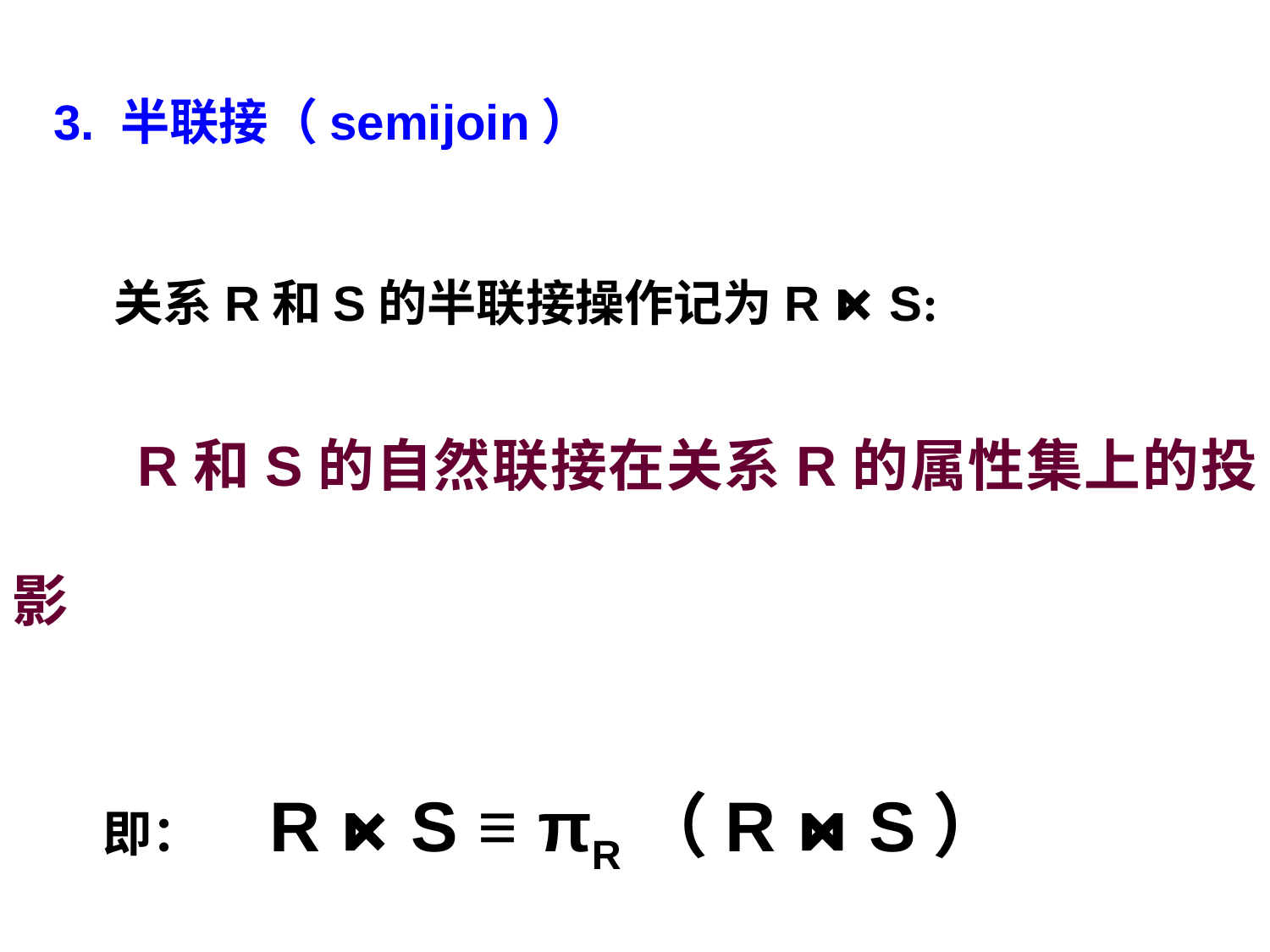

3. 半联接（semijoin）
        关系R和S的半联接操作记为R ⋉ S:
         R和S的自然联接在关系R的属性集上的投影
       即：     R ⋉ S ≡ πR（R ⋈ S）